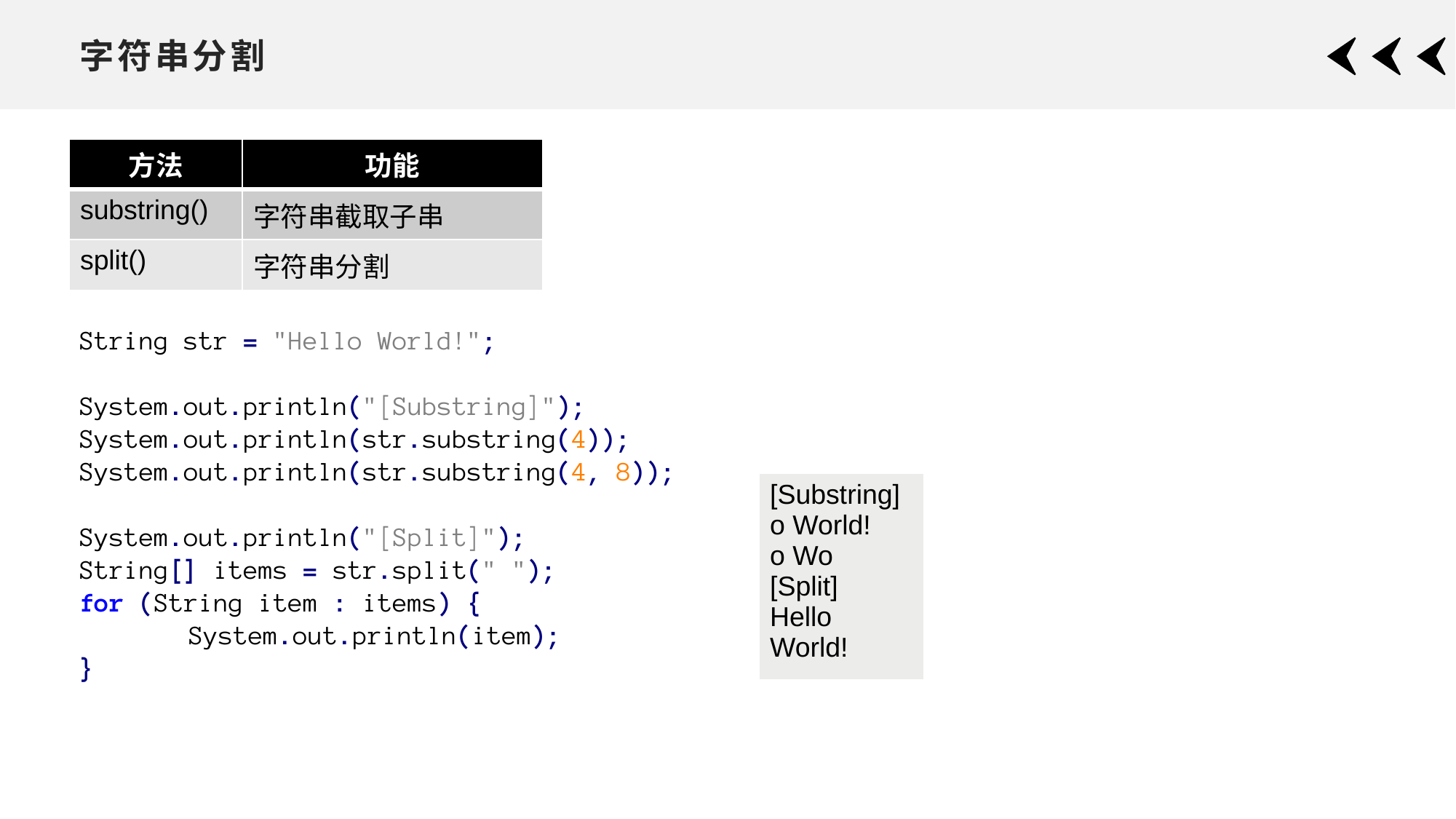

# 字符串分割
| 方法 | 功能 |
| --- | --- |
| substring() | 字符串截取子串 |
| split() | 字符串分割 |
String str = "Hello World!";

System.out.println("[Substring]");
System.out.println(str.substring(4));
System.out.println(str.substring(4, 8));

System.out.println("[Split]");
String[] items = str.split(" ");
for (String item : items) {
	System.out.println(item);
}
| [Substring] o World! o Wo [Split] Hello World! |
| --- |